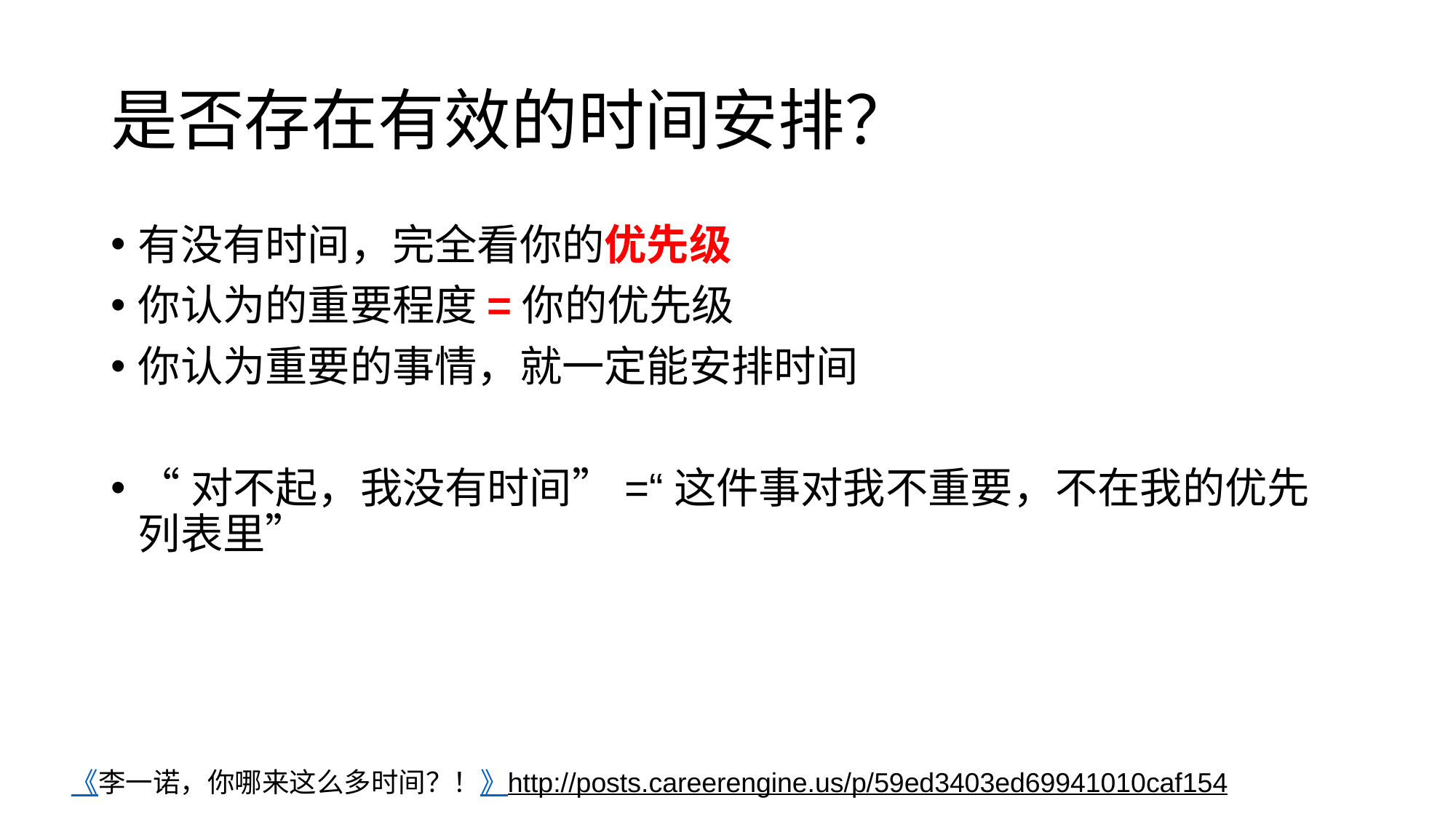

# 是否存在有效的时间安排？
有没有时间，完全看你的优先级
你认为的重要程度=你的优先级
你认为重要的事情，就一定能安排时间

“对不起，我没有时间”=“这件事对我不重要，不在我的优先列表里”
《李一诺，你哪来这么多时间？！》http://posts.careerengine.us/p/59ed3403ed69941010caf154